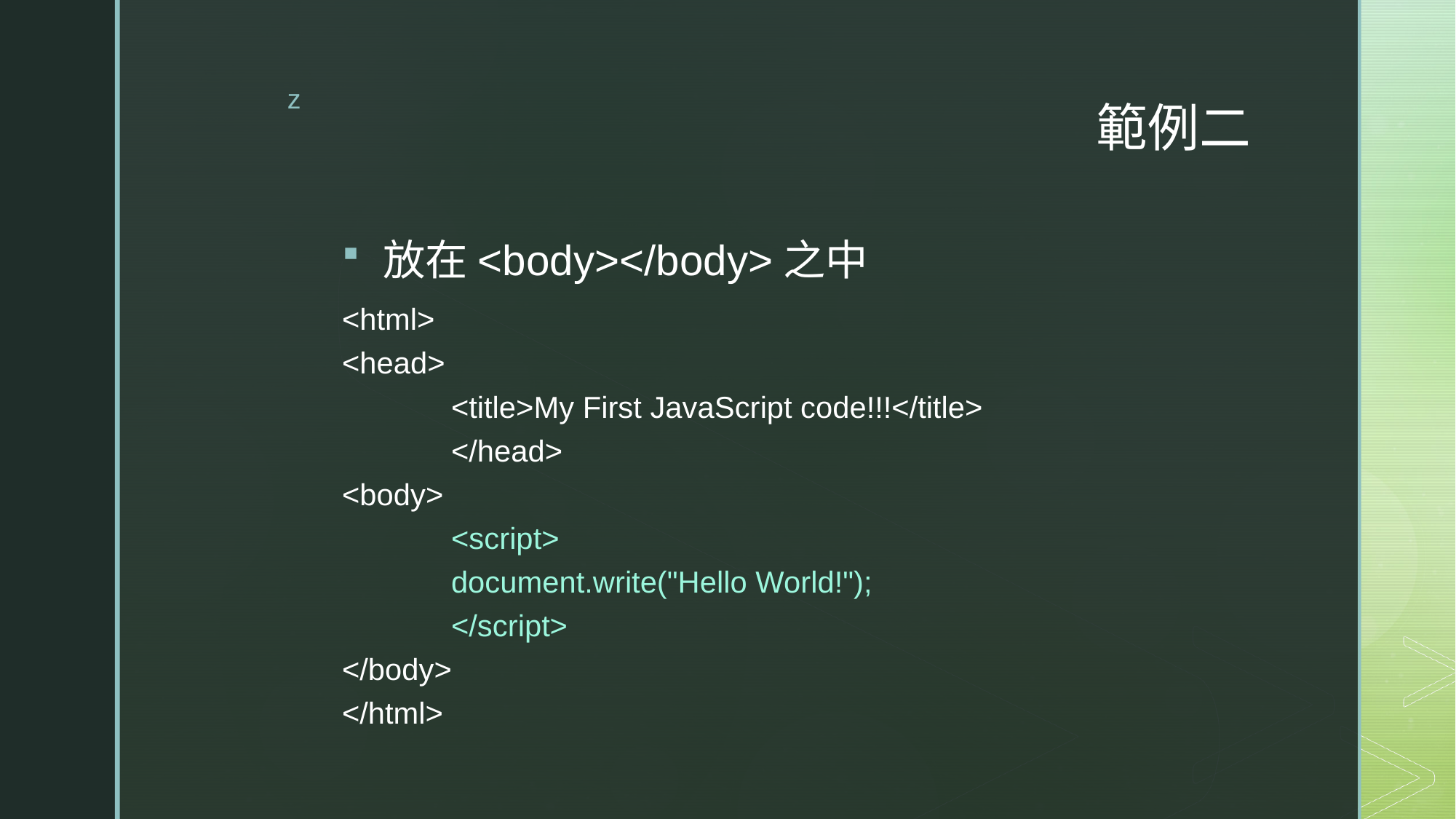

# 範例二
放在<body></body>之中
<html>
<head>
	<title>My First JavaScript code!!!</title>
	</head>
<body>
	<script>
	document.write("Hello World!");
	</script>
</body>
</html>